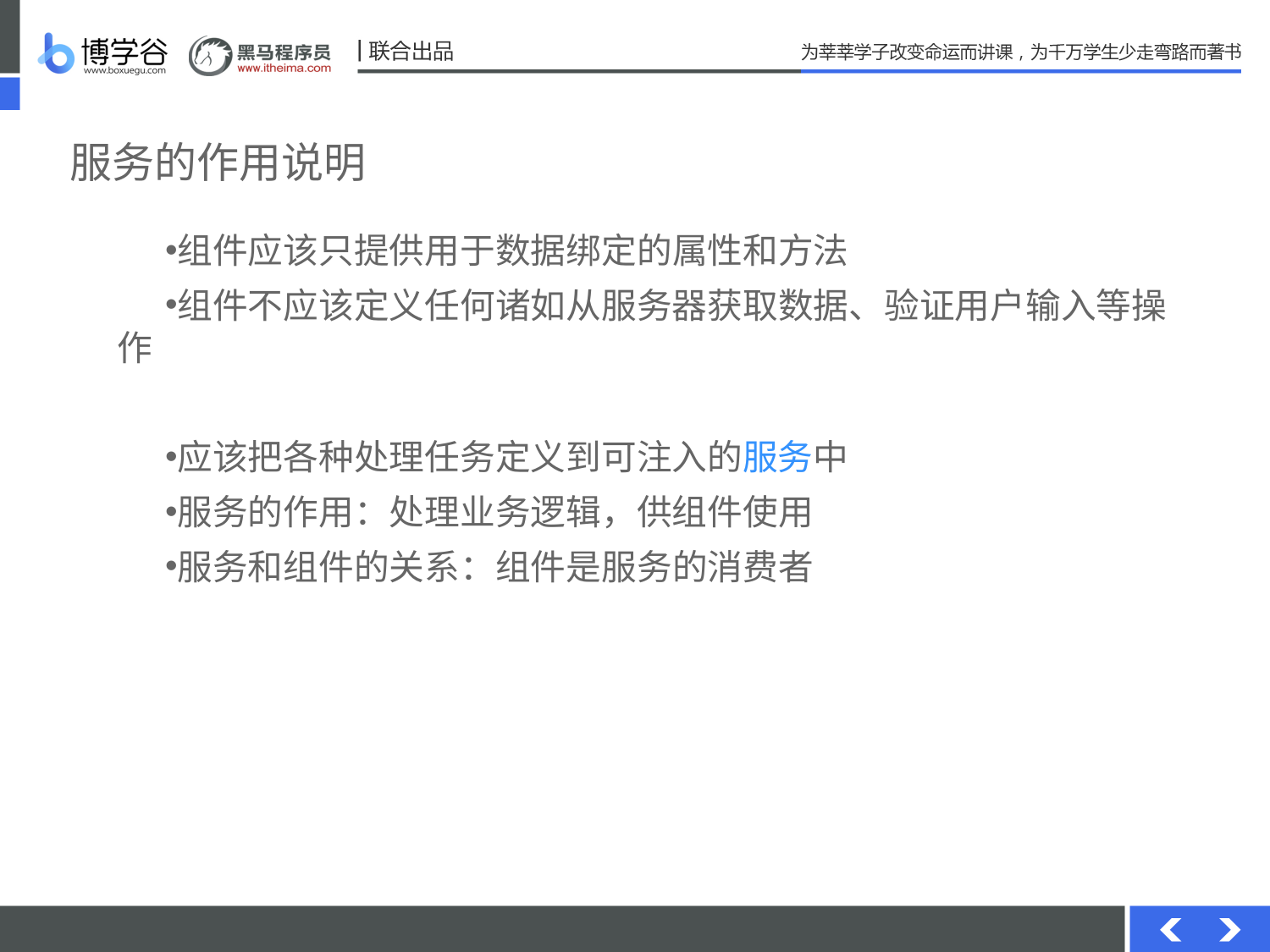

# 服务的作用说明
组件应该只提供用于数据绑定的属性和方法
组件不应该定义任何诸如从服务器获取数据、验证用户输入等操作

应该把各种处理任务定义到可注入的服务中
服务的作用：处理业务逻辑，供组件使用
服务和组件的关系：组件是服务的消费者